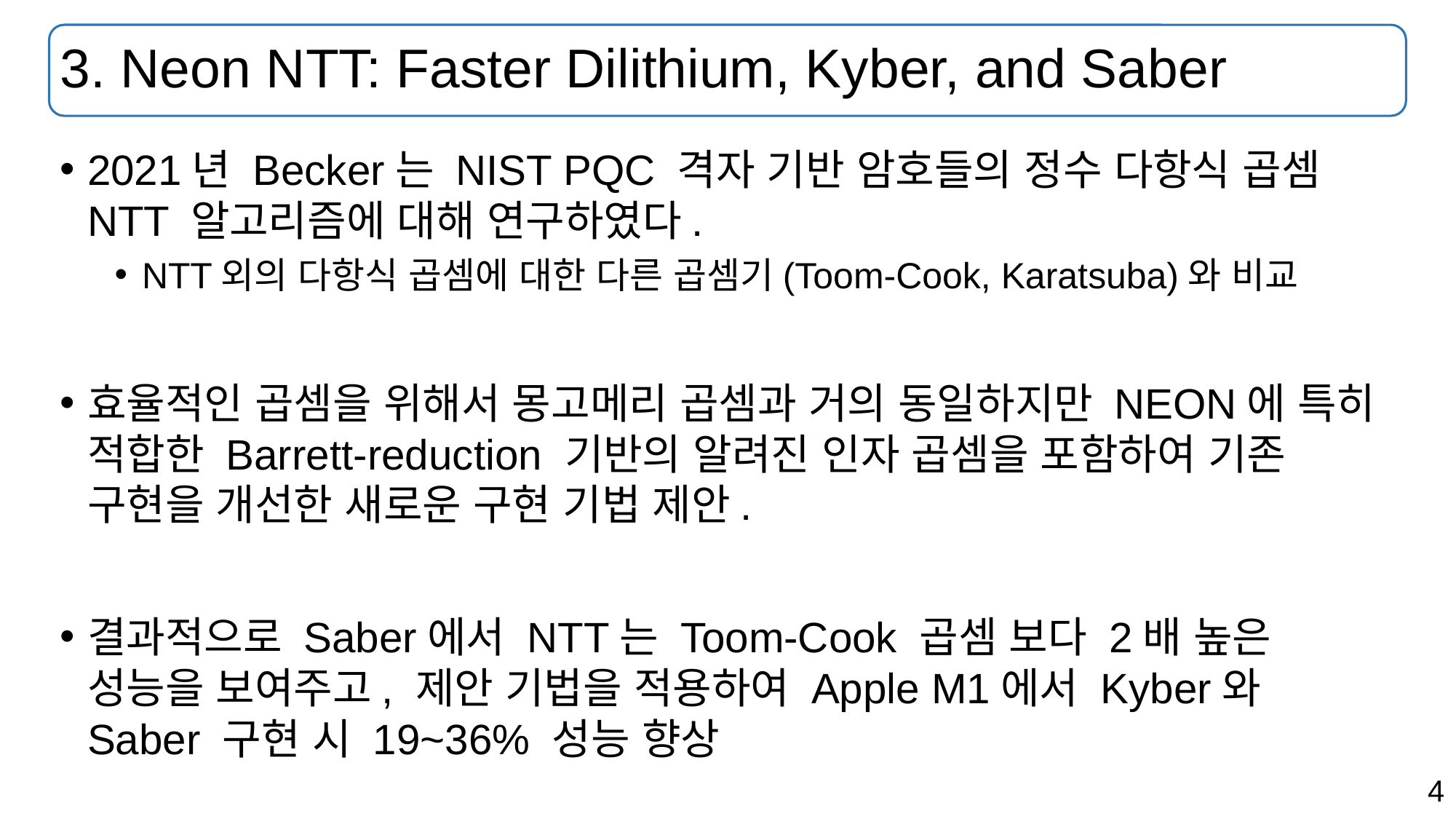

# 3. Neon NTT: Faster Dilithium, Kyber, and Saber
2021년 Becker는 NIST PQC 격자 기반 암호들의 정수 다항식 곱셈 NTT 알고리즘에 대해 연구하였다.
NTT외의 다항식 곱셈에 대한 다른 곱셈기(Toom-Cook, Karatsuba)와 비교

효율적인 곱셈을 위해서 몽고메리 곱셈과 거의 동일하지만 NEON에 특히 적합한 Barrett-reduction 기반의 알려진 인자 곱셈을 포함하여 기존 구현을 개선한 새로운 구현 기법 제안.

결과적으로 Saber에서 NTT는 Toom-Cook 곱셈 보다 2배 높은 성능을 보여주고, 제안 기법을 적용하여 Apple M1에서 Kyber와 Saber 구현 시 19~36% 성능 향상